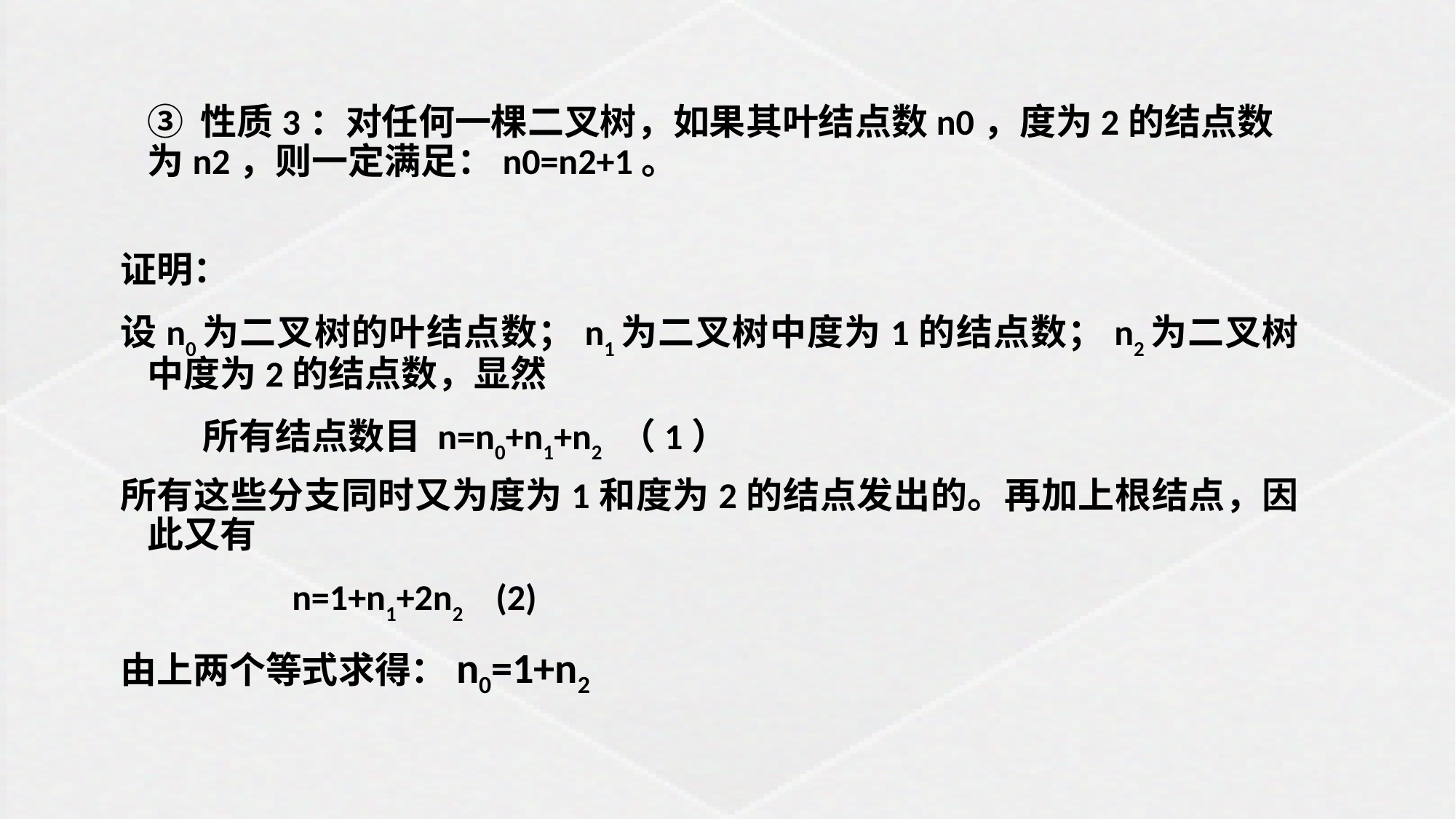

③ 性质3：对任何一棵二叉树，如果其叶结点数n0，度为2的结点数为n2，则一定满足：n0=n2+1。

证明：
设n0为二叉树的叶结点数；n1为二叉树中度为1的结点数；n2为二叉树中度为2的结点数，显然
         所有结点数目 n=n0+n1+n2 （1）
所有这些分支同时又为度为1和度为2的结点发出的。再加上根结点，因此又有
                     n=1+n1+2n2    (2)
由上两个等式求得：n0=1+n2